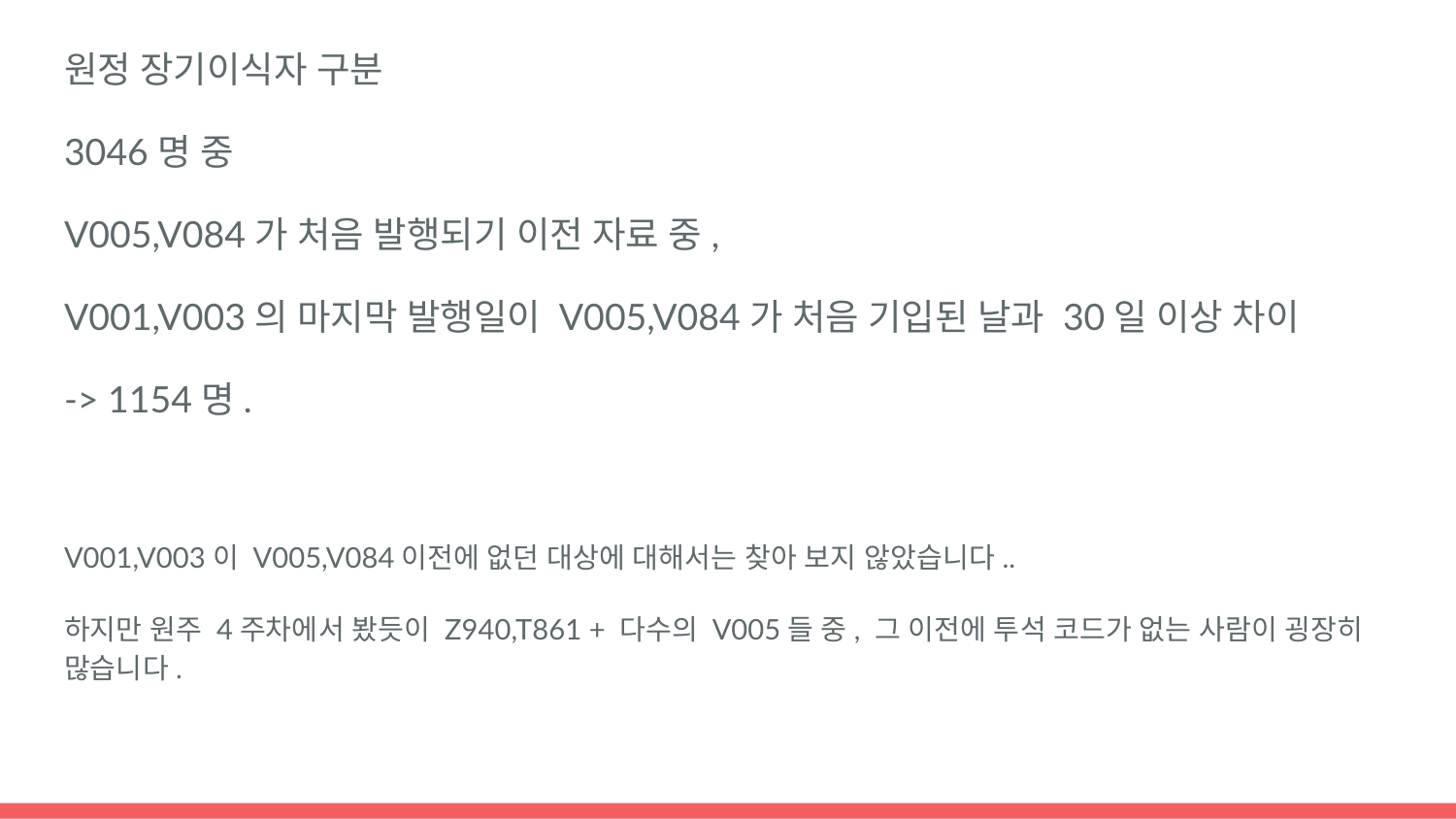

원정 장기이식자 구분
3046명 중
V005,V084가 처음 발행되기 이전 자료 중,
V001,V003의 마지막 발행일이 V005,V084가 처음 기입된 날과 30일 이상 차이
-> 1154명.

V001,V003이 V005,V084이전에 없던 대상에 대해서는 찾아 보지 않았습니다..
하지만 원주 4주차에서 봤듯이 Z940,T861 + 다수의 V005들 중, 그 이전에 투석 코드가 없는 사람이 굉장히 많습니다.